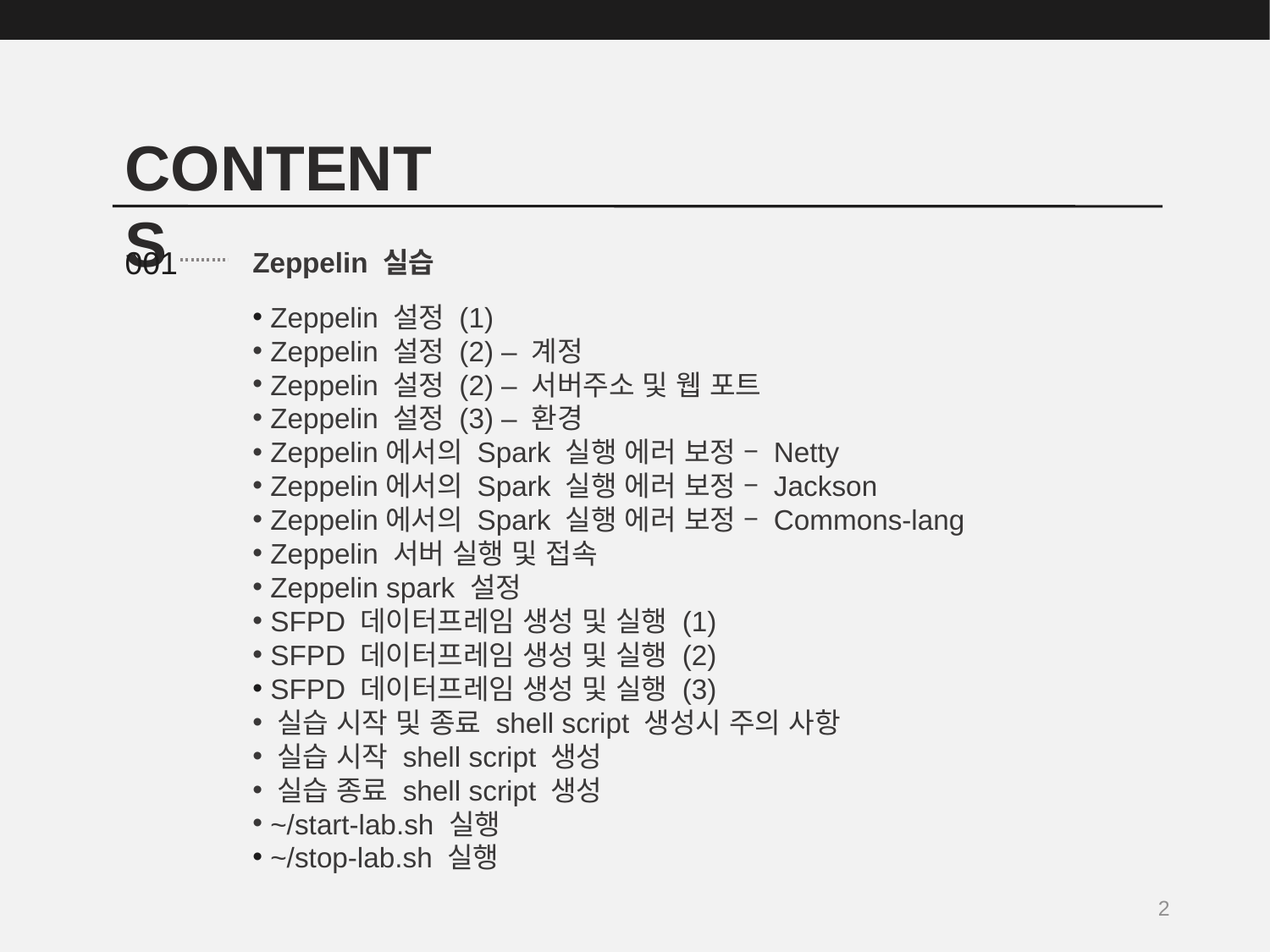

CONTENTS
001
Zeppelin 실습
 Zeppelin 설정 (1)
 Zeppelin 설정 (2) – 계정
 Zeppelin 설정 (2) – 서버주소 및 웹 포트
 Zeppelin 설정 (3) – 환경
 Zeppelin에서의 Spark 실행 에러 보정 – Netty
 Zeppelin에서의 Spark 실행 에러 보정 – Jackson
 Zeppelin에서의 Spark 실행 에러 보정 – Commons-lang
 Zeppelin 서버 실행 및 접속
 Zeppelin spark 설정
 SFPD 데이터프레임 생성 및 실행 (1)
 SFPD 데이터프레임 생성 및 실행 (2)
 SFPD 데이터프레임 생성 및 실행 (3)
 실습 시작 및 종료 shell script 생성시 주의 사항
 실습 시작 shell script 생성
 실습 종료 shell script 생성
 ~/start-lab.sh 실행
 ~/stop-lab.sh 실행
2